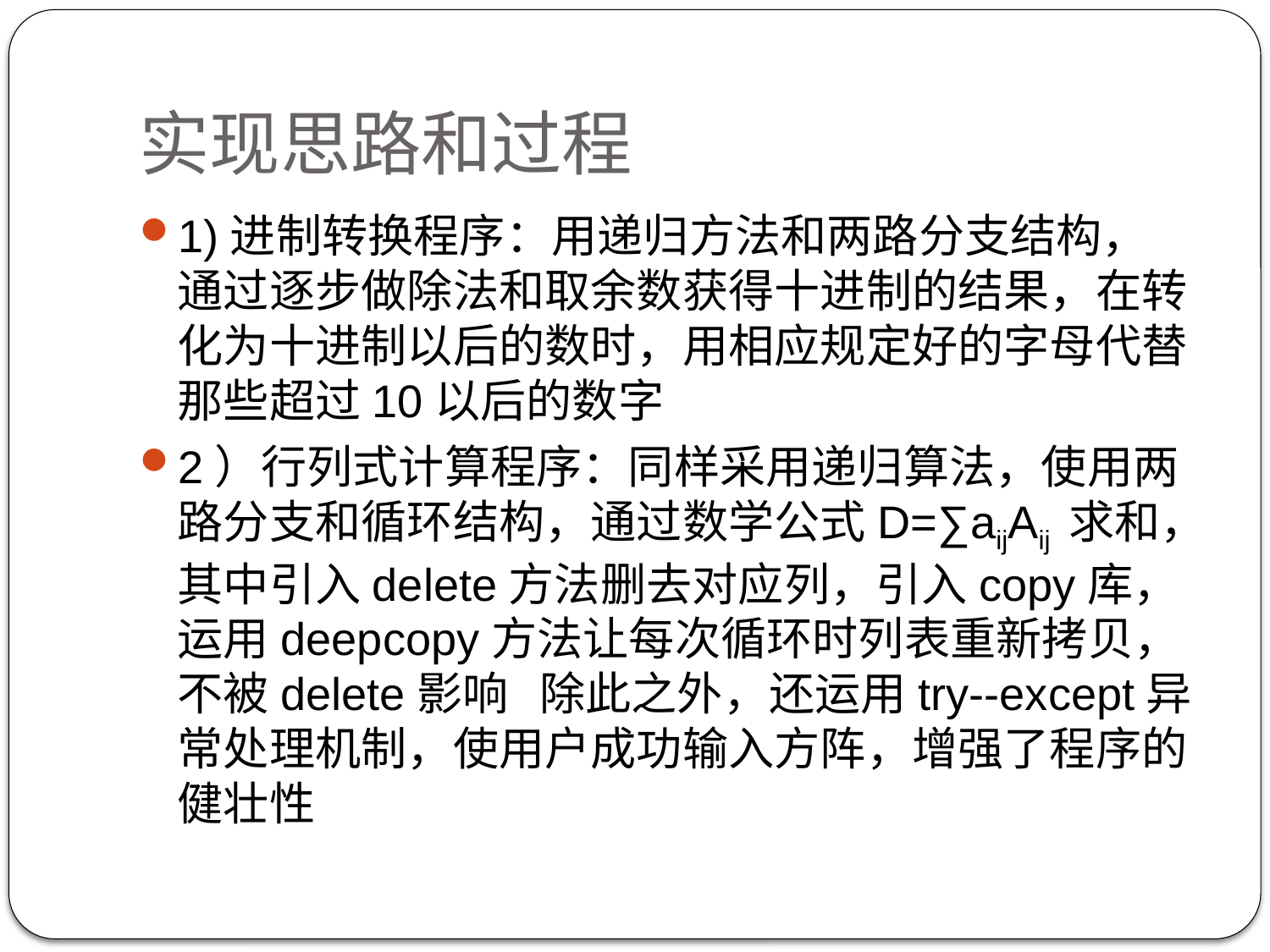

# 实现思路和过程
1)进制转换程序：用递归方法和两路分支结构，通过逐步做除法和取余数获得十进制的结果，在转化为十进制以后的数时，用相应规定好的字母代替那些超过10以后的数字
2）行列式计算程序：同样采用递归算法，使用两路分支和循环结构，通过数学公式D=∑aijAij 求和，其中引入delete方法删去对应列，引入copy库，运用deepcopy方法让每次循环时列表重新拷贝，不被delete影响   除此之外，还运用try--except异常处理机制，使用户成功输入方阵，增强了程序的健壮性